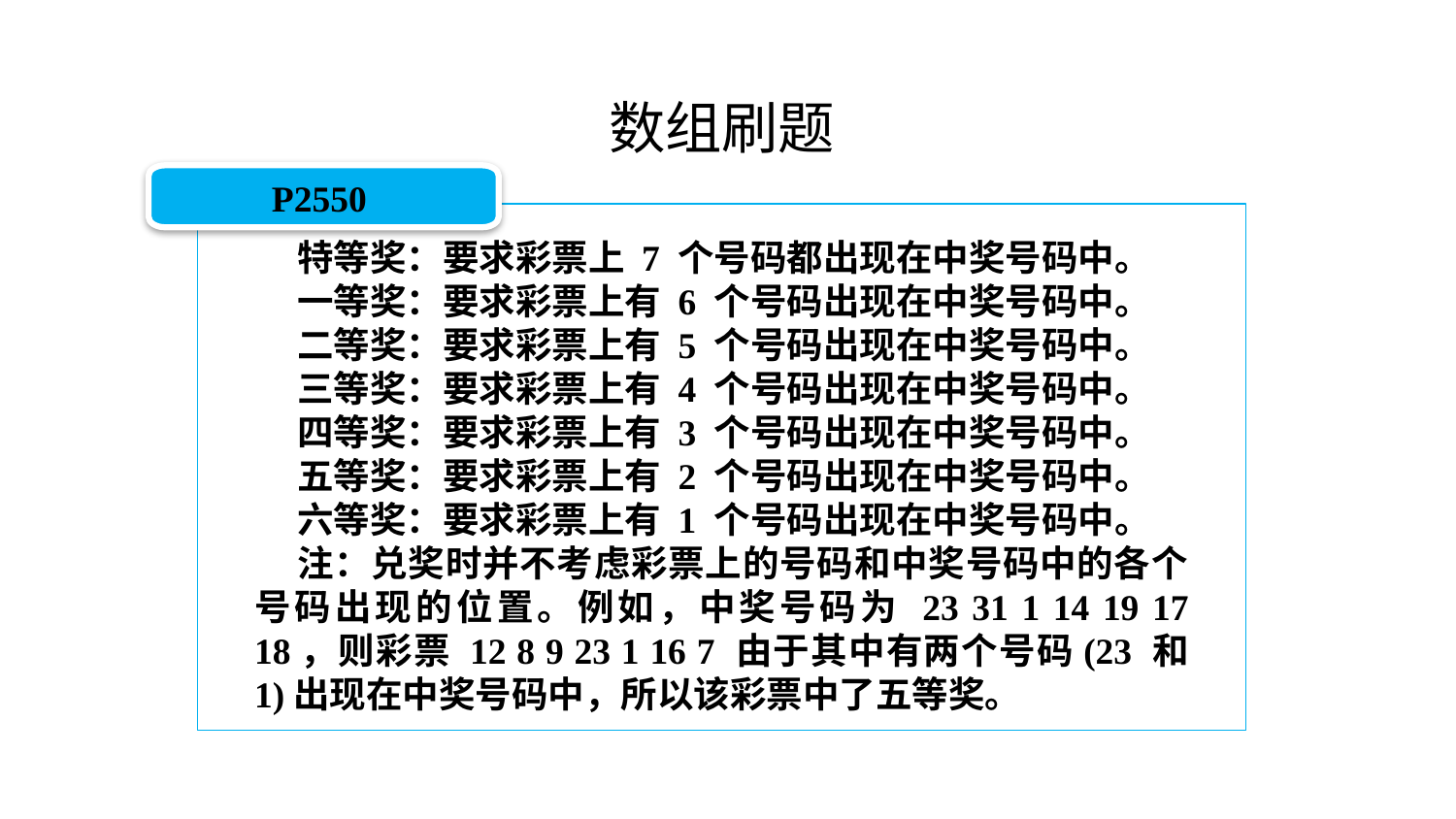

数组刷题

P2550
特等奖：要求彩票上 7 个号码都出现在中奖号码中。
一等奖：要求彩票上有 6 个号码出现在中奖号码中。
二等奖：要求彩票上有 5 个号码出现在中奖号码中。
三等奖：要求彩票上有 4 个号码出现在中奖号码中。
四等奖：要求彩票上有 3 个号码出现在中奖号码中。
五等奖：要求彩票上有 2 个号码出现在中奖号码中。
六等奖：要求彩票上有 1 个号码出现在中奖号码中。
注：兑奖时并不考虑彩票上的号码和中奖号码中的各个号码出现的位置。例如，中奖号码为 23 31 1 14 19 17 18，则彩票 12 8 9 23 1 16 7 由于其中有两个号码(23 和 1)出现在中奖号码中，所以该彩票中了五等奖。
9